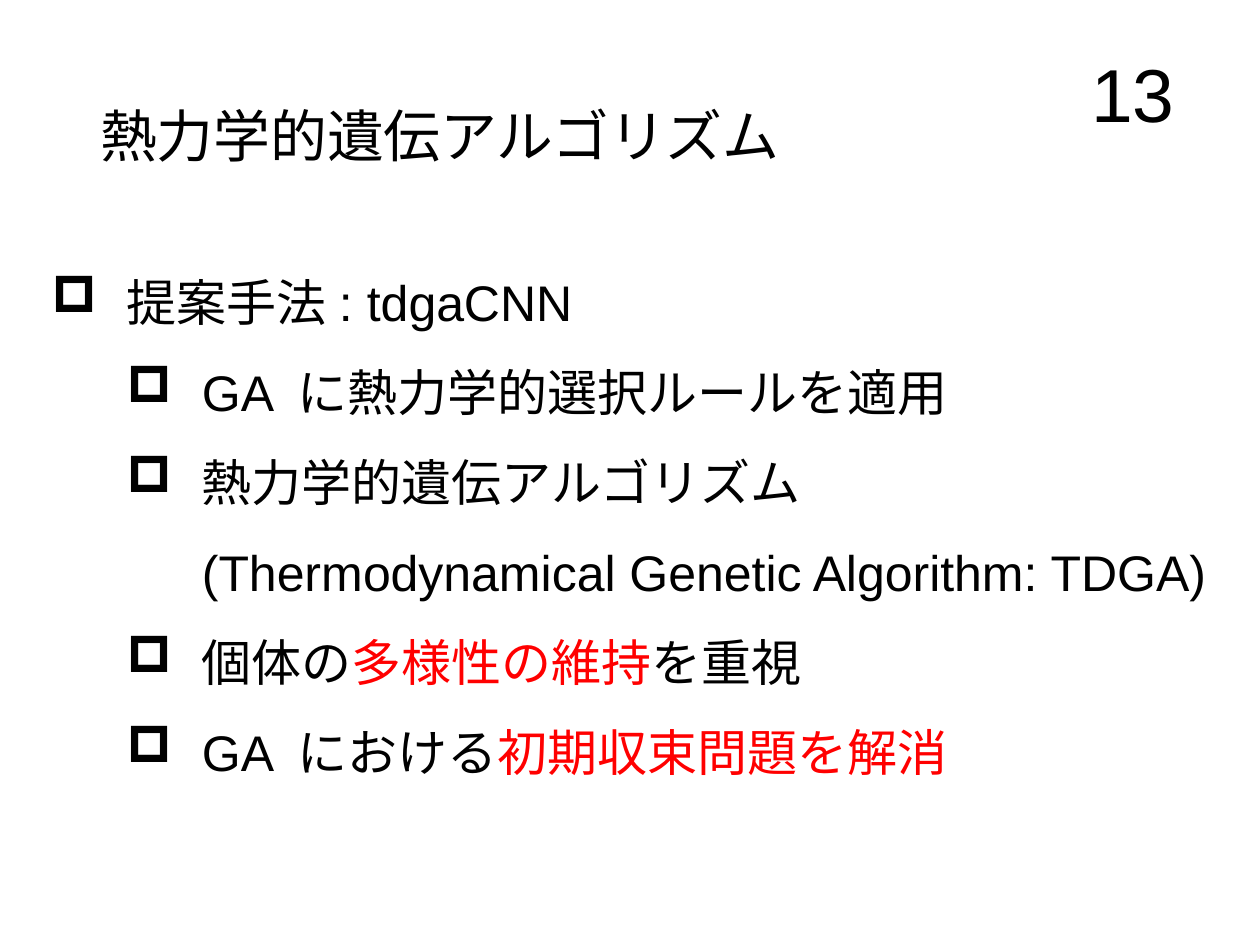

# 熱力学的遺伝アルゴリズム
13
提案手法: tdgaCNN
GA に熱力学的選択ルールを適用
熱力学的遺伝アルゴリズム
(Thermodynamical Genetic Algorithm: TDGA)
個体の多様性の維持を重視
GA における初期収束問題を解消